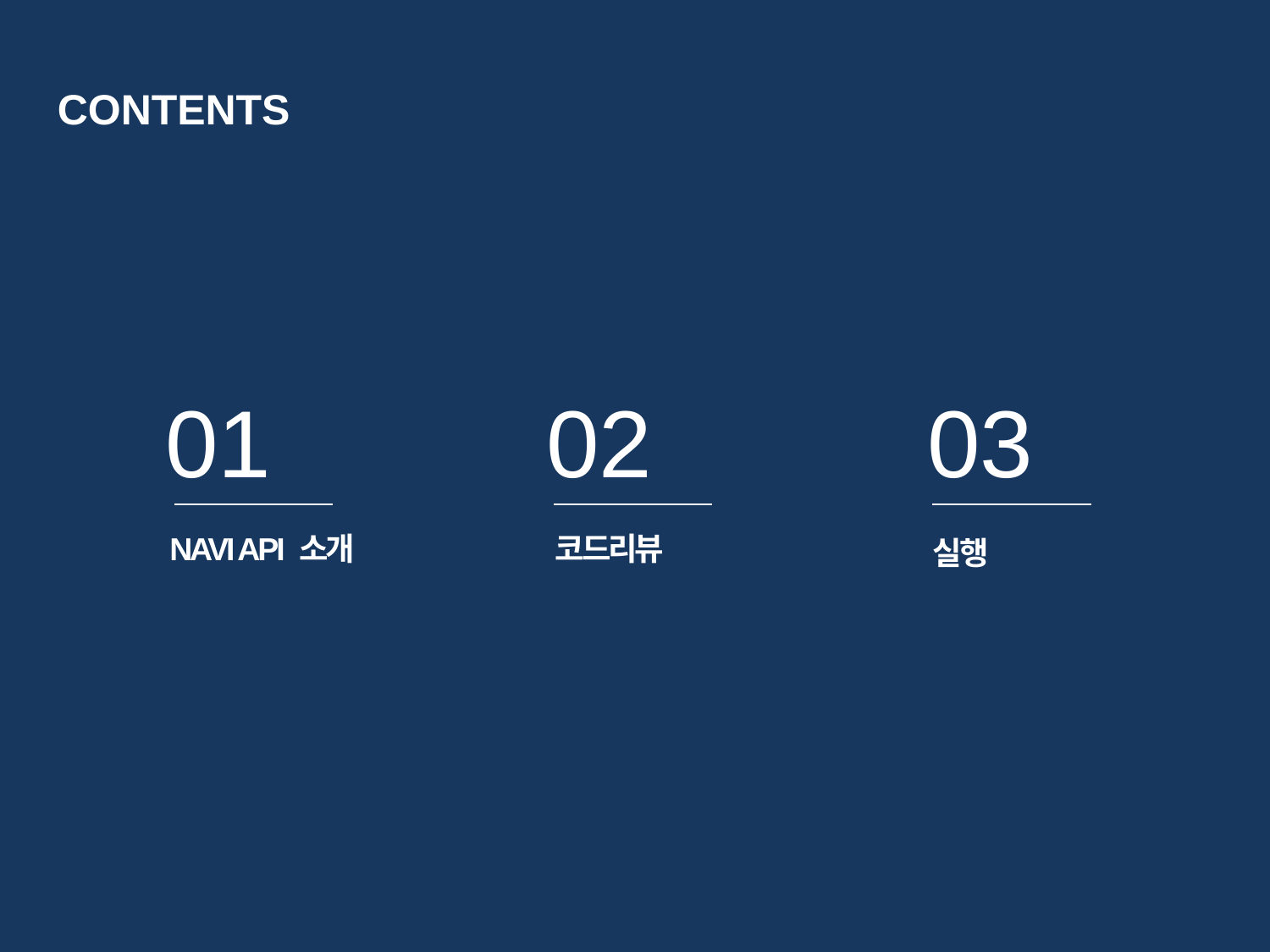

CONTENTS
01    		02    		03
코드리뷰
NAVI API 소개
실행